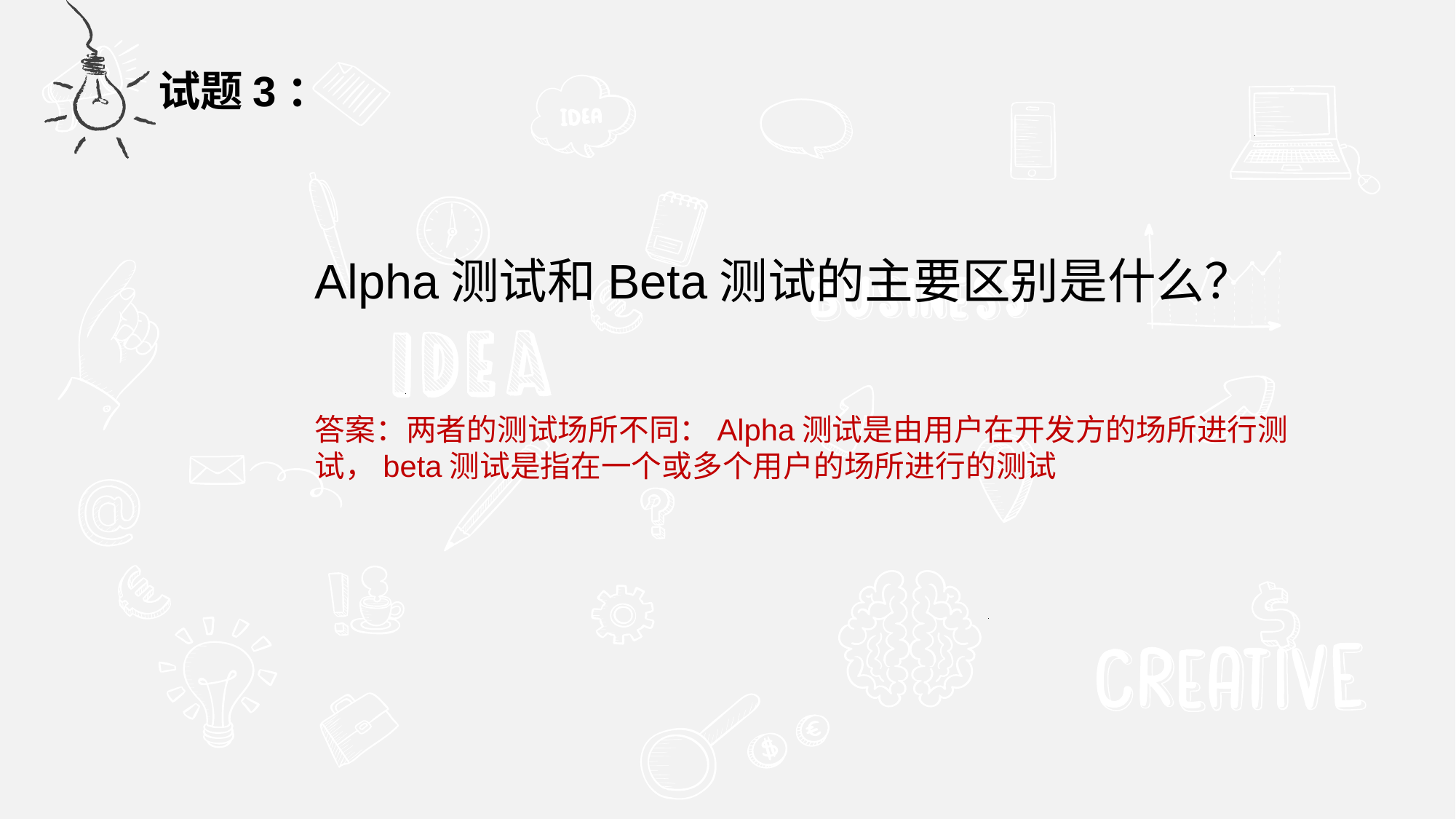

试题3：
Alpha测试和Beta测试的主要区别是什么？
答案：两者的测试场所不同：Alpha测试是由用户在开发方的场所进行测试，beta测试是指在一个或多个用户的场所进行的测试